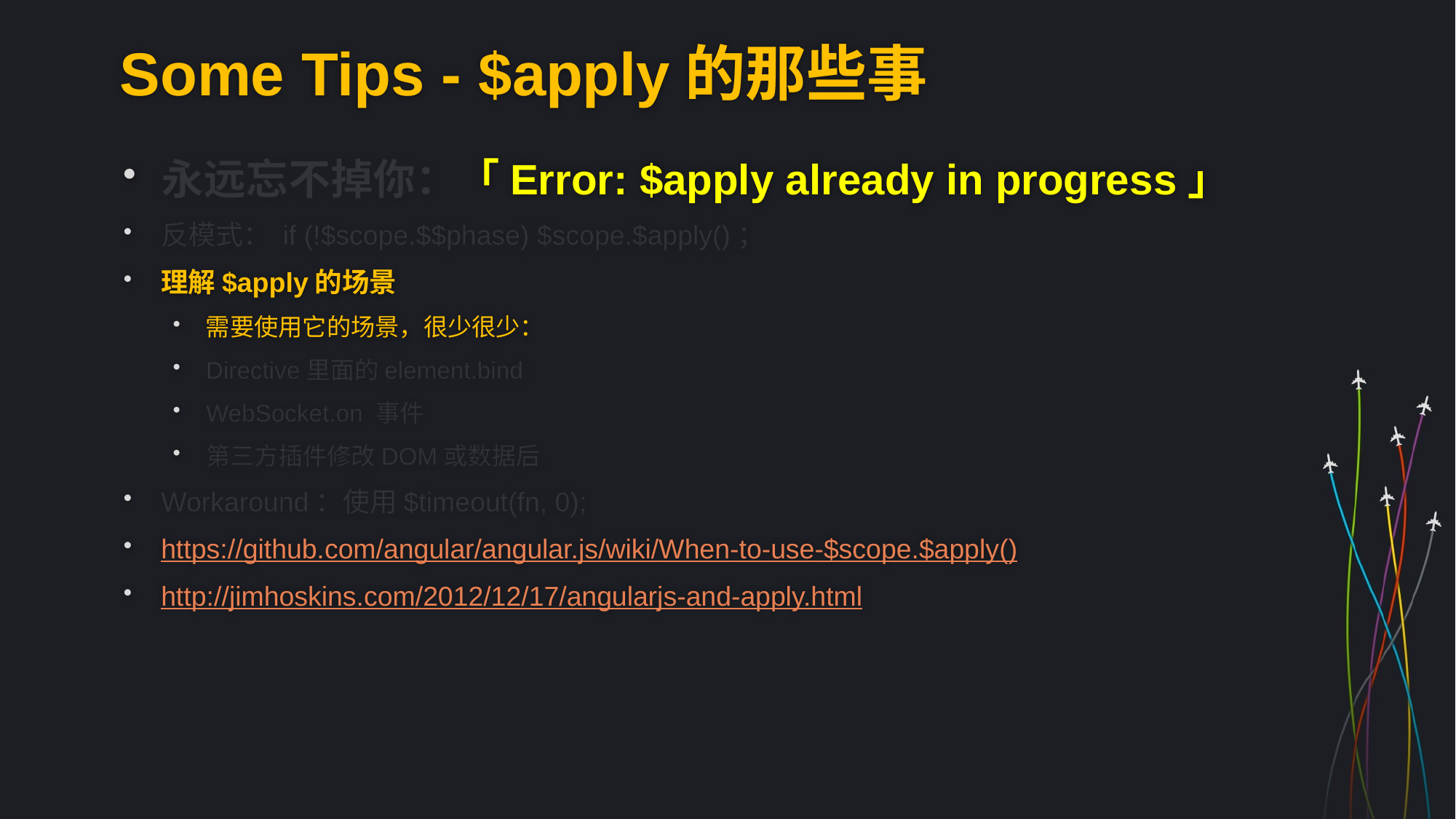

# Some Tips - $apply的那些事
永远忘不掉你：「Error: $apply already in progress」
反模式： if (!$scope.$$phase) $scope.$apply()；
理解$apply的场景
需要使用它的场景，很少很少：
Directive里面的element.bind
WebSocket.on 事件
第三方插件修改DOM或数据后
Workaround：使用$timeout(fn, 0);
https://github.com/angular/angular.js/wiki/When-to-use-$scope.$apply()
http://jimhoskins.com/2012/12/17/angularjs-and-apply.html